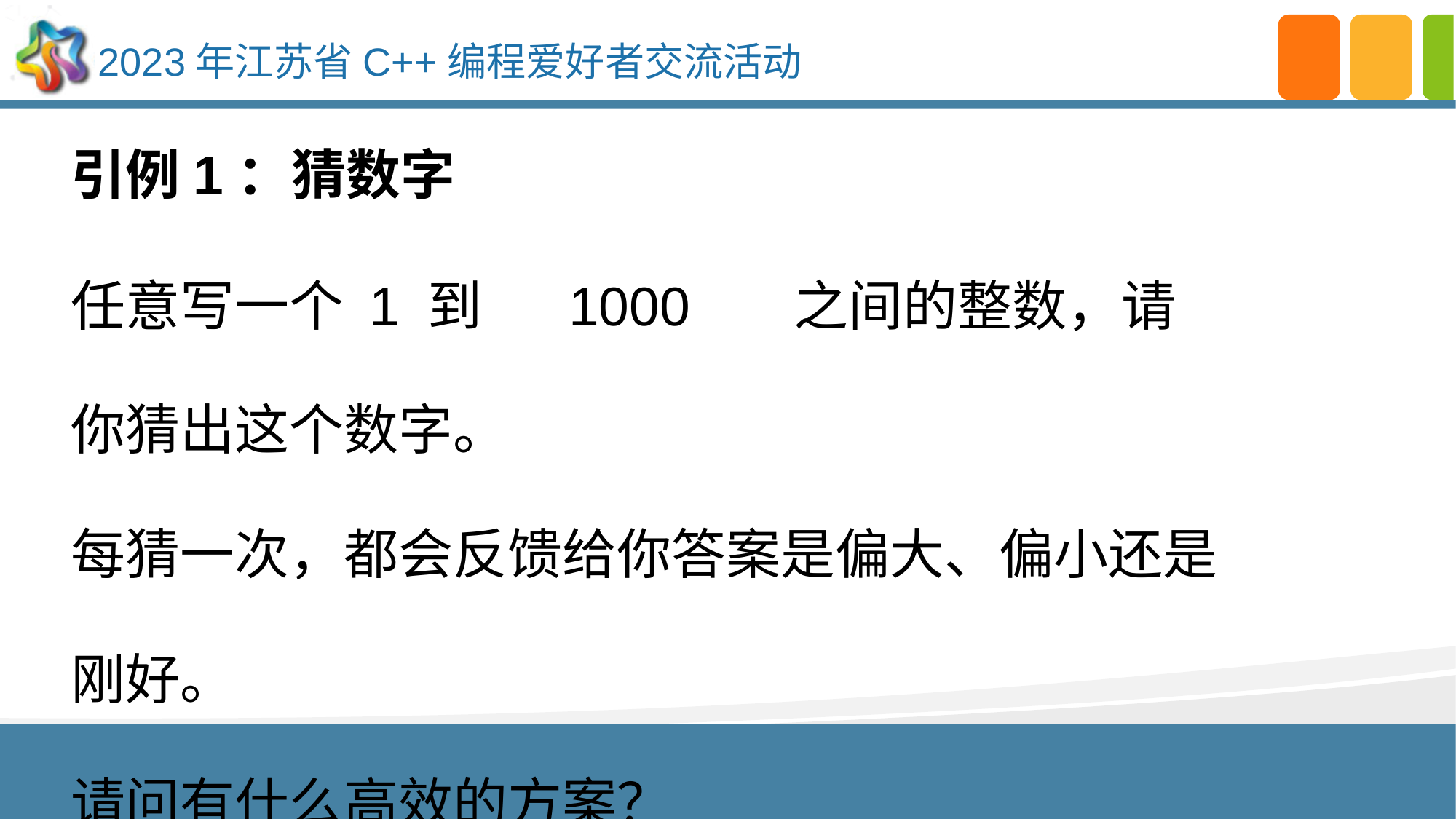

引例1：猜数字
任意写一个 1 到      1000      之间的整数，请你猜出这个数字。
每猜一次，都会反馈给你答案是偏大、偏小还是刚好。
请问有什么高效的方案？
最多猜多少次可以准确地给出答案？